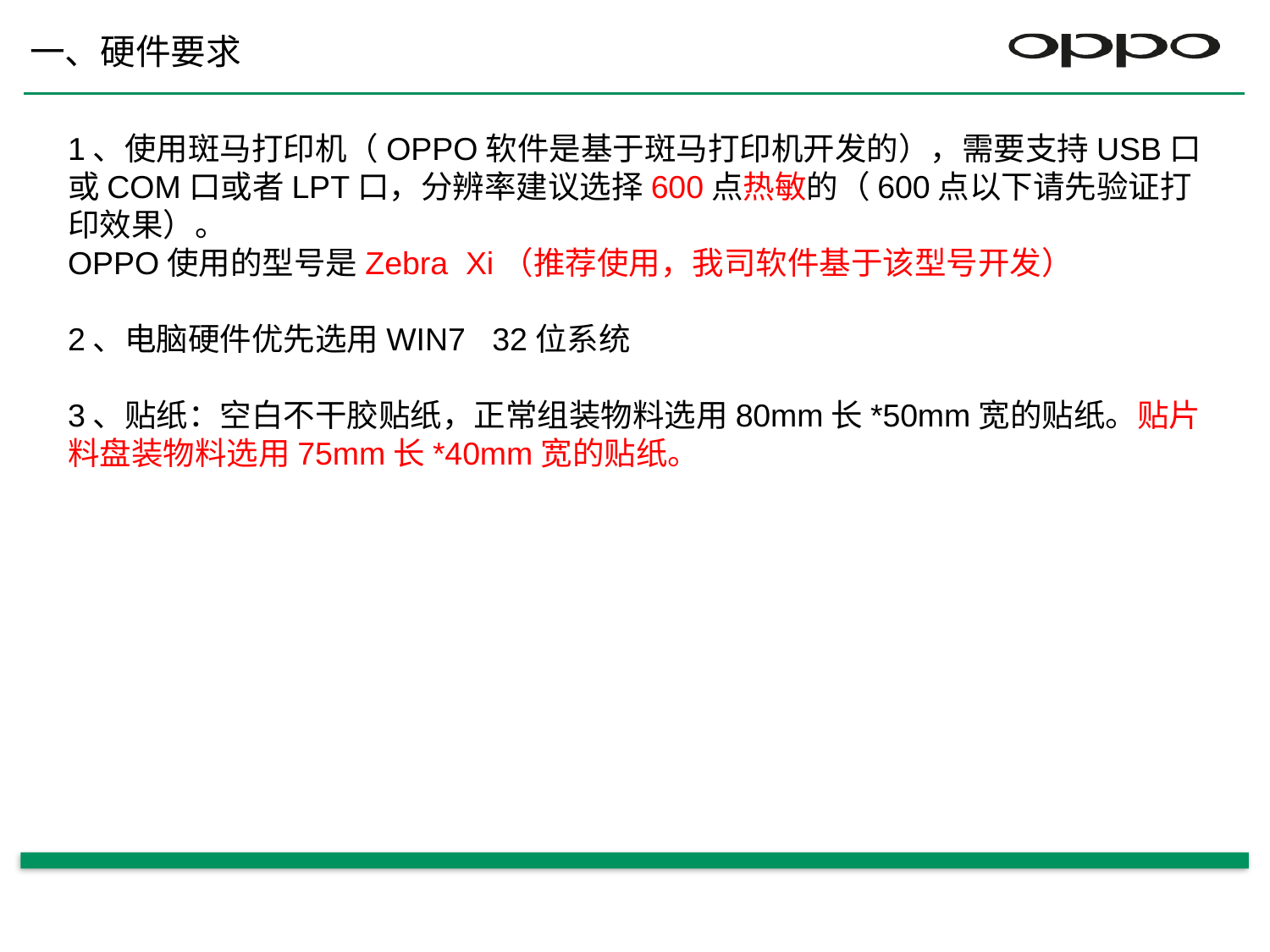

# 一、硬件要求
1、使用斑马打印机（OPPO软件是基于斑马打印机开发的），需要支持USB口或COM口或者LPT口，分辨率建议选择600点热敏的（600点以下请先验证打印效果）。
OPPO使用的型号是Zebra  Xi（推荐使用，我司软件基于该型号开发）

2、电脑硬件优先选用WIN7   32位系统

3、贴纸：空白不干胶贴纸，正常组装物料选用80mm长*50mm宽的贴纸。贴片料盘装物料选用75mm长*40mm宽的贴纸。